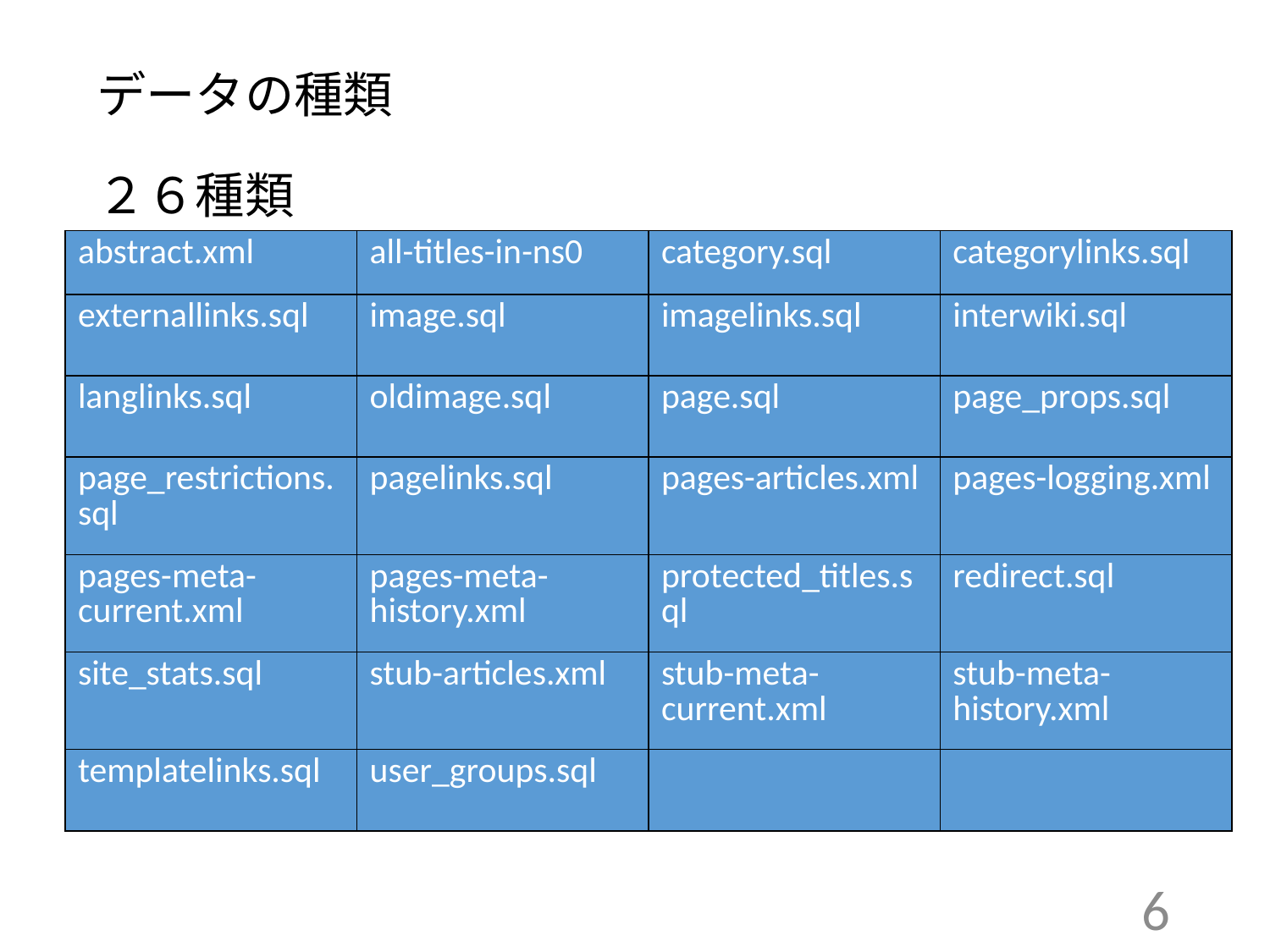

データの種類
２６種類
| abstract.xml | all-titles-in-ns0 | category.sql | categorylinks.sql |
| --- | --- | --- | --- |
| externallinks.sql | image.sql | imagelinks.sql | interwiki.sql |
| langlinks.sql | oldimage.sql | page.sql | page\_props.sql |
| page\_restrictions.sql | pagelinks.sql | pages-articles.xml | pages-logging.xml |
| pages-meta-current.xml | pages-meta-history.xml | protected\_titles.sql | redirect.sql |
| site\_stats.sql | stub-articles.xml | stub-meta-current.xml | stub-meta-history.xml |
| templatelinks.sql | user\_groups.sql |  |  |
6